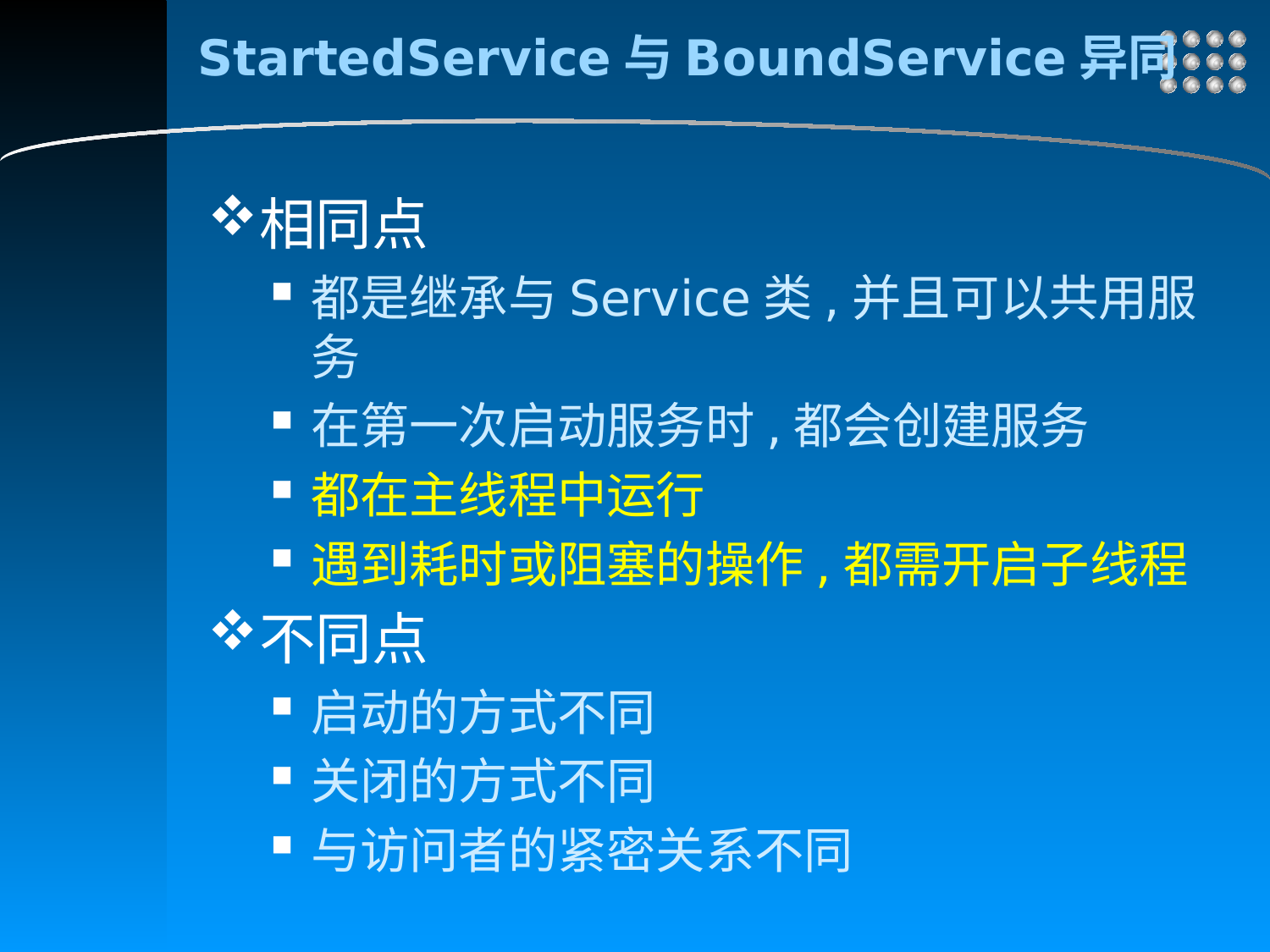

# StartedService与BoundService异同
相同点
都是继承与Service类,并且可以共用服务
在第一次启动服务时,都会创建服务
都在主线程中运行
遇到耗时或阻塞的操作,都需开启子线程
不同点
启动的方式不同
关闭的方式不同
与访问者的紧密关系不同